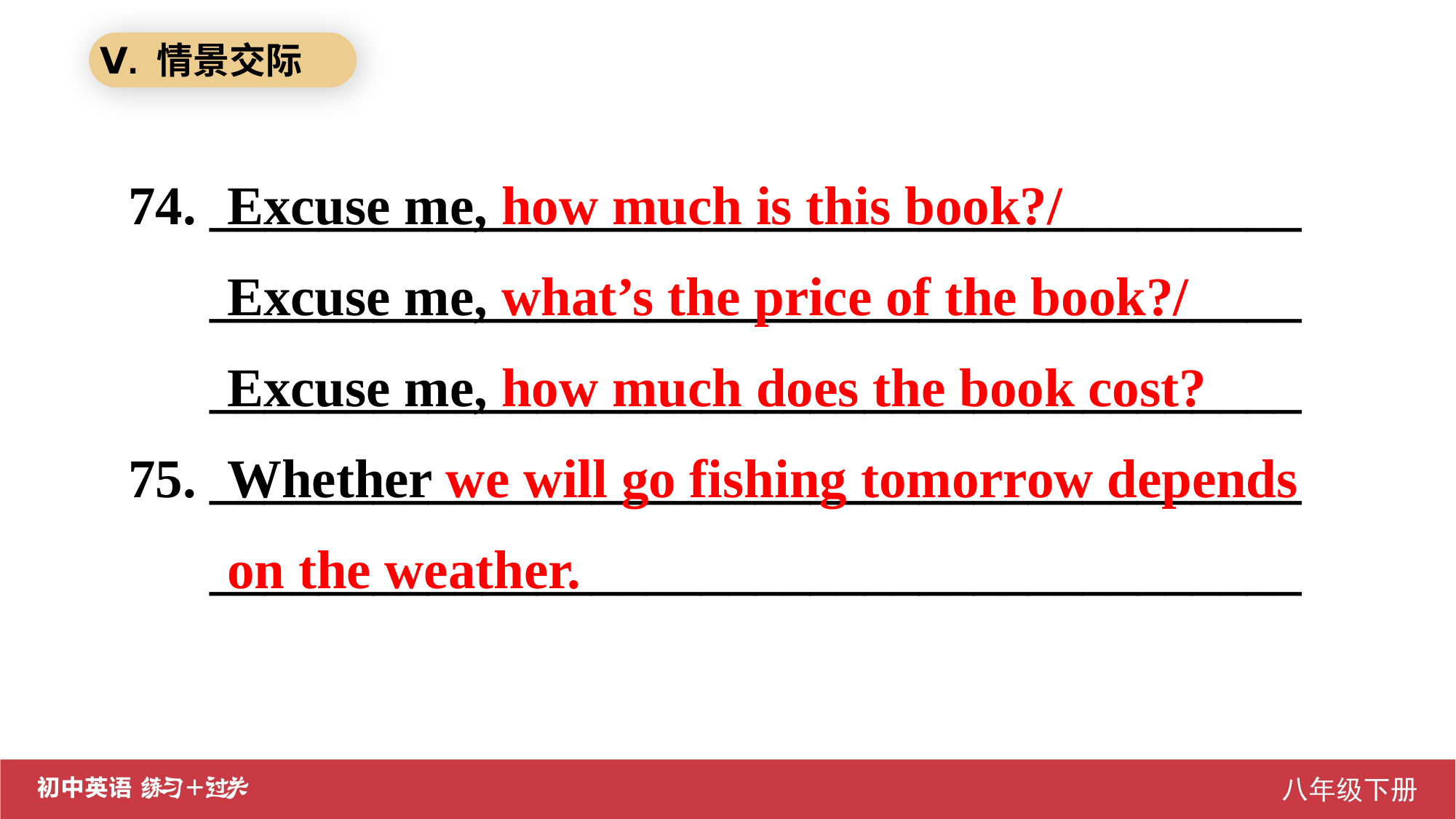

Ⅴ. 情景交际
74. ________________________________________
      ________________________________________
      ________________________________________
75. ________________________________________
      ________________________________________
Excuse me, how much is this book?/
Excuse me, what’s the price of the book?/
Excuse me, how much does the book cost?
Whether we will go fishing tomorrow depends on the weather.